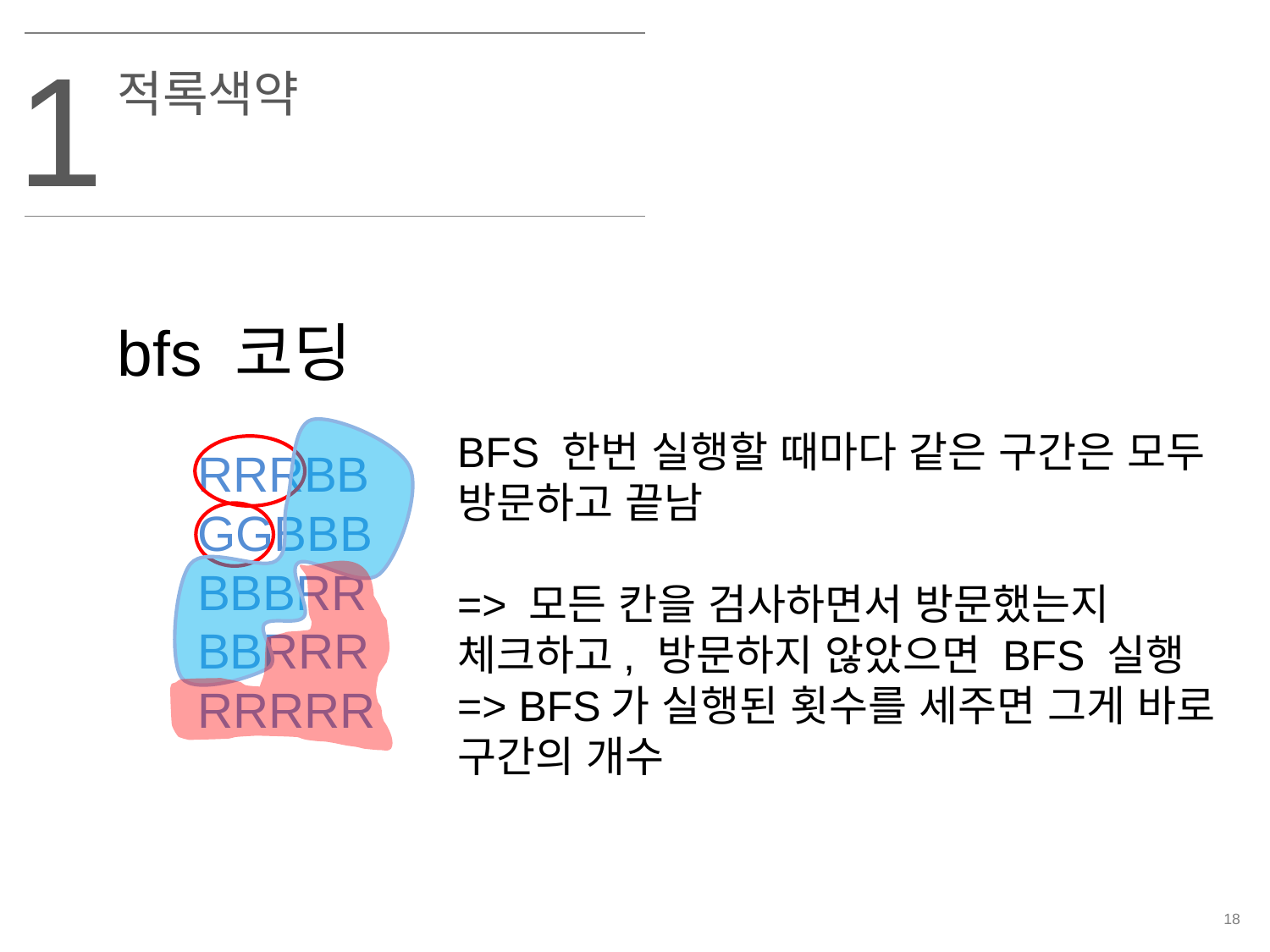

1
적록색약
bfs 코딩

BFS 한번 실행할 때마다 같은 구간은 모두 방문하고 끝남

=> 모든 칸을 검사하면서 방문했는지 체크하고, 방문하지 않았으면 BFS 실행 => BFS가 실행된 횟수를 세주면 그게 바로 구간의 개수
RRRBB
GGBBB
BBBRR
BBRRR
RRRRR